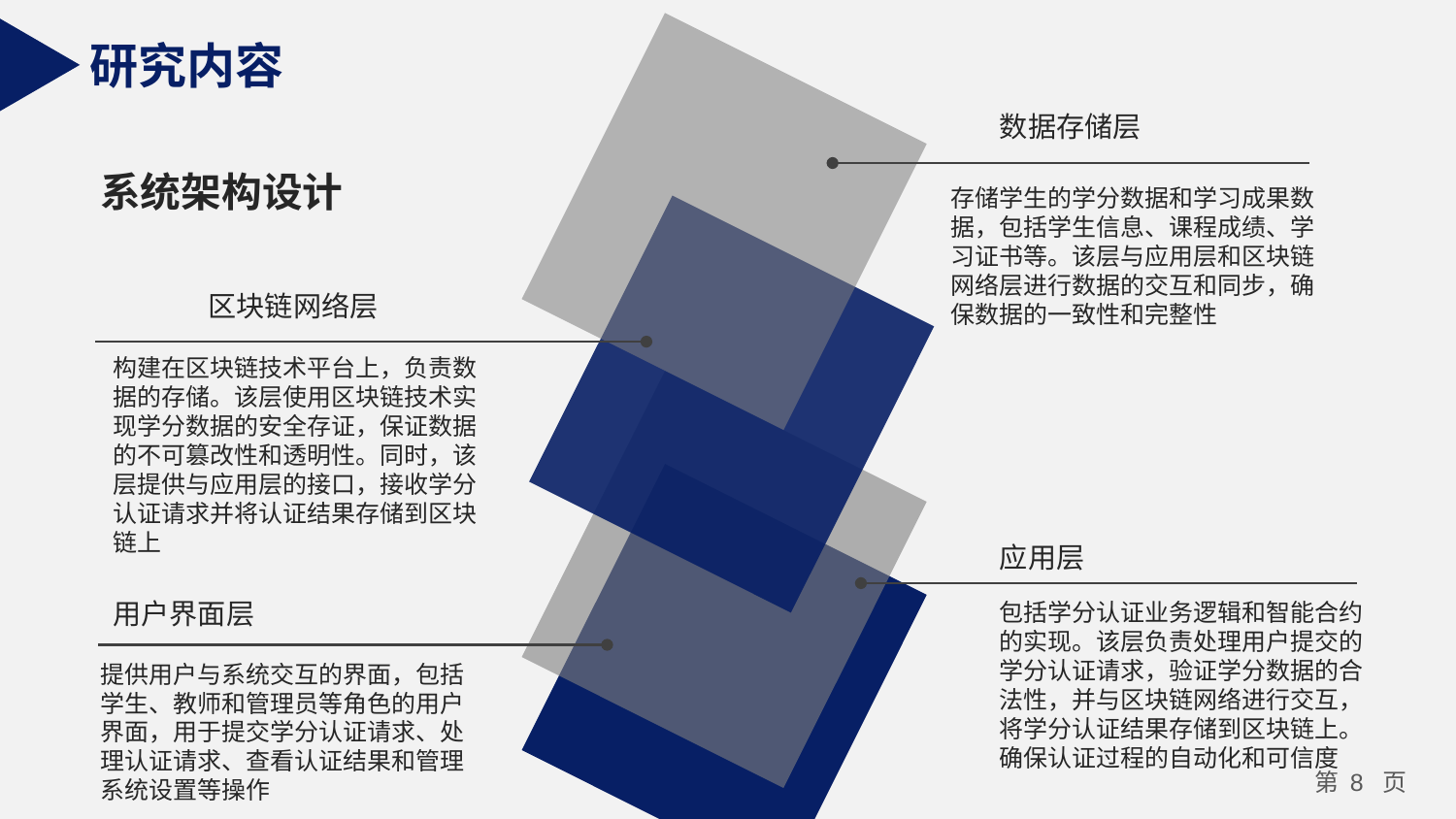

研究内容

数据存储层
系统架构设计
存储学生的学分数据和学习成果数据，包括学生信息、课程成绩、学习证书等。该层与应用层和区块链网络层进行数据的交互和同步，确保数据的一致性和完整性

区块链网络层
构建在区块链技术平台上，负责数据的存储。该层使用区块链技术实现学分数据的安全存证，保证数据的不可篡改性和透明性。同时，该层提供与应用层的接口，接收学分认证请求并将认证结果存储到区块链上

应用层
用户界面层
包括学分认证业务逻辑和智能合约的实现。该层负责处理用户提交的学分认证请求，验证学分数据的合法性，并与区块链网络进行交互，将学分认证结果存储到区块链上。确保认证过程的自动化和可信度
提供用户与系统交互的界面，包括学生、教师和管理员等角色的用户界面，用于提交学分认证请求、处理认证请求、查看认证结果和管理系统设置等操作